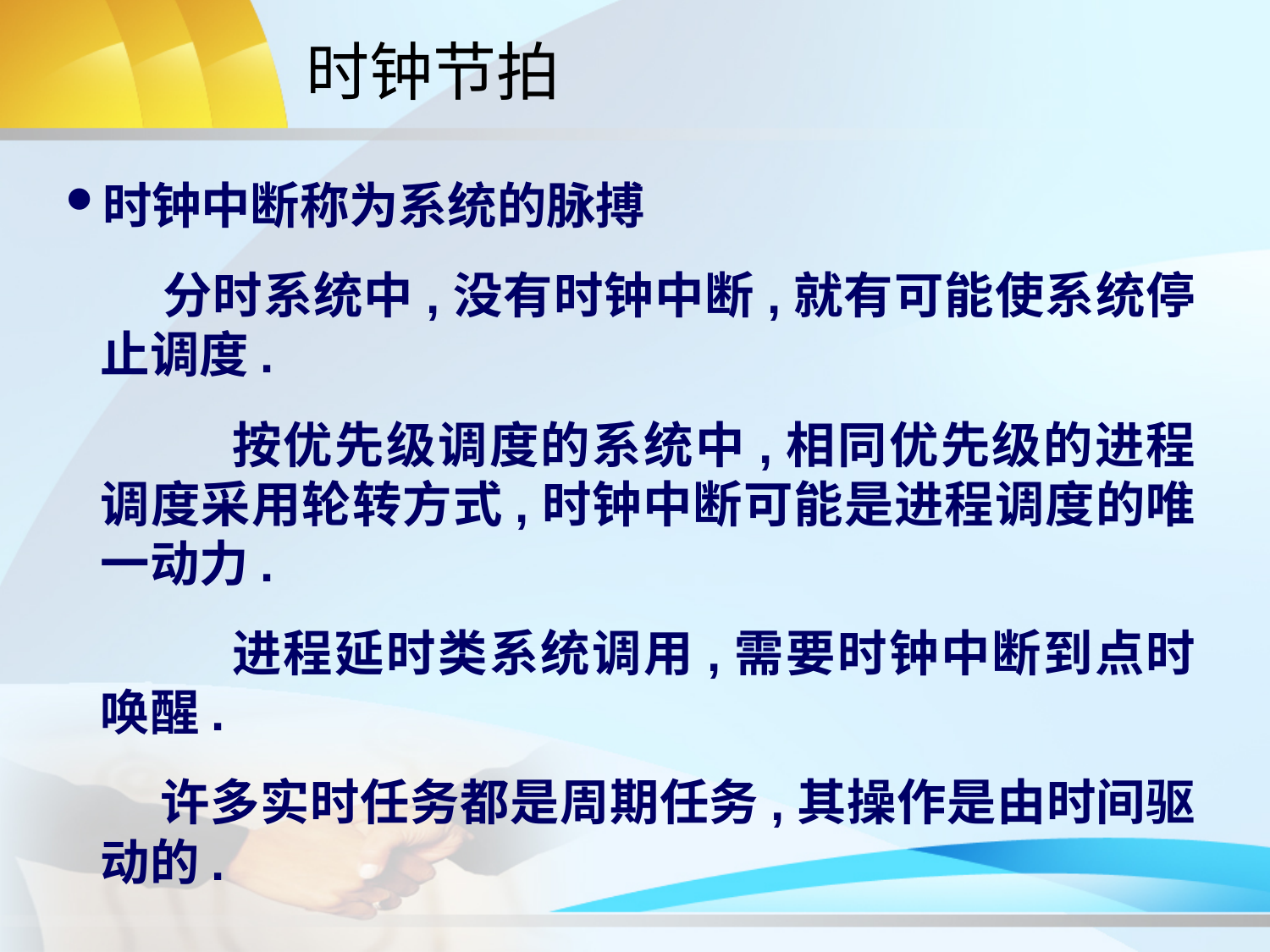

# 时钟节拍
时钟中断称为系统的脉搏
	    分时系统中,没有时钟中断,就有可能使系统停止调度.
		按优先级调度的系统中,相同优先级的进程调度采用轮转方式,时钟中断可能是进程调度的唯一动力.
		进程延时类系统调用,需要时钟中断到点时唤醒.
	    许多实时任务都是周期任务,其操作是由时间驱动的.